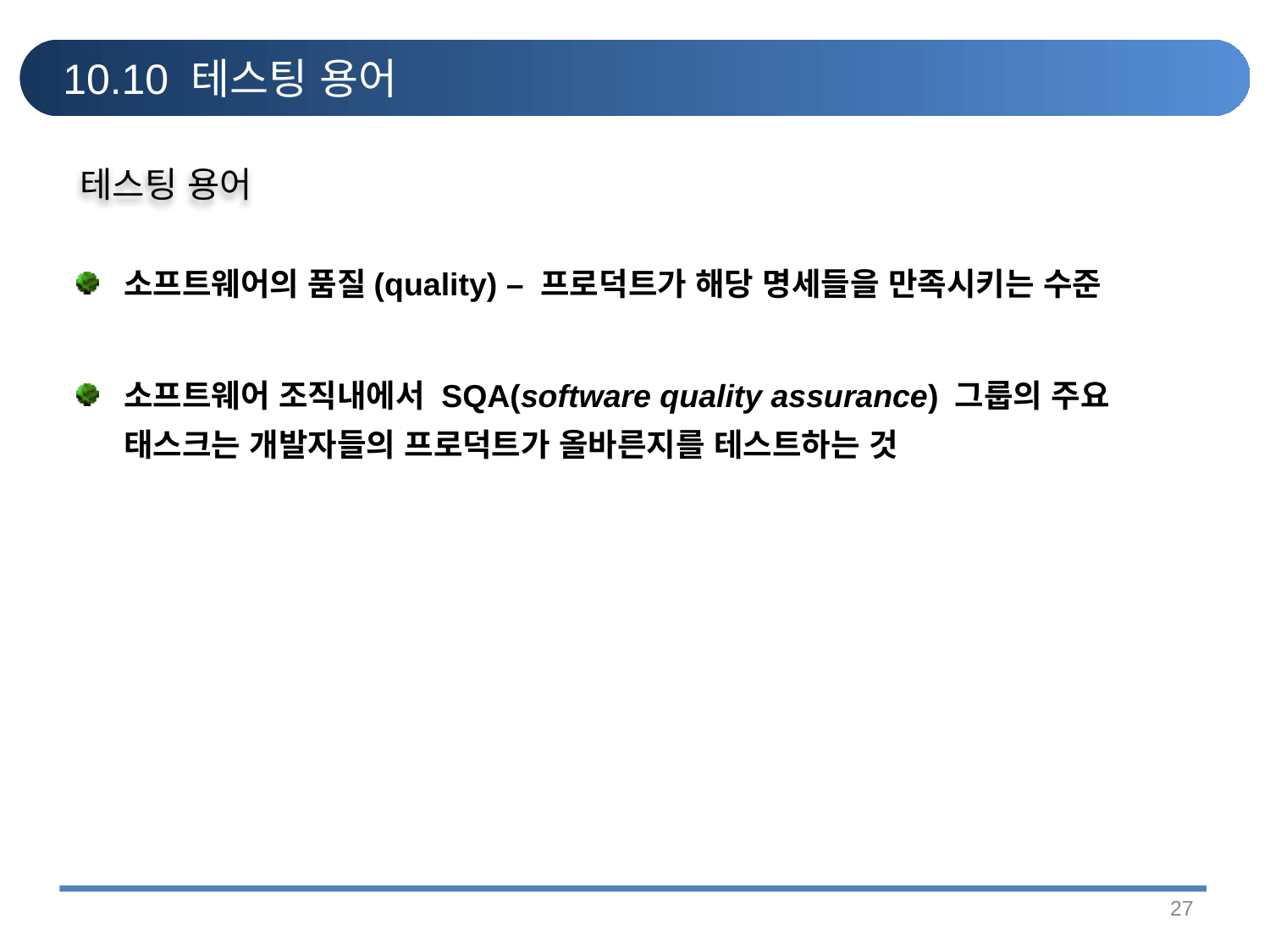

# 10.10 테스팅 용어
테스팅 용어
소프트웨어의 품질(quality) – 프로덕트가 해당 명세들을 만족시키는 수준

소프트웨어 조직내에서 SQA(software quality assurance) 그룹의 주요 태스크는 개발자들의 프로덕트가 올바른지를 테스트하는 것

27